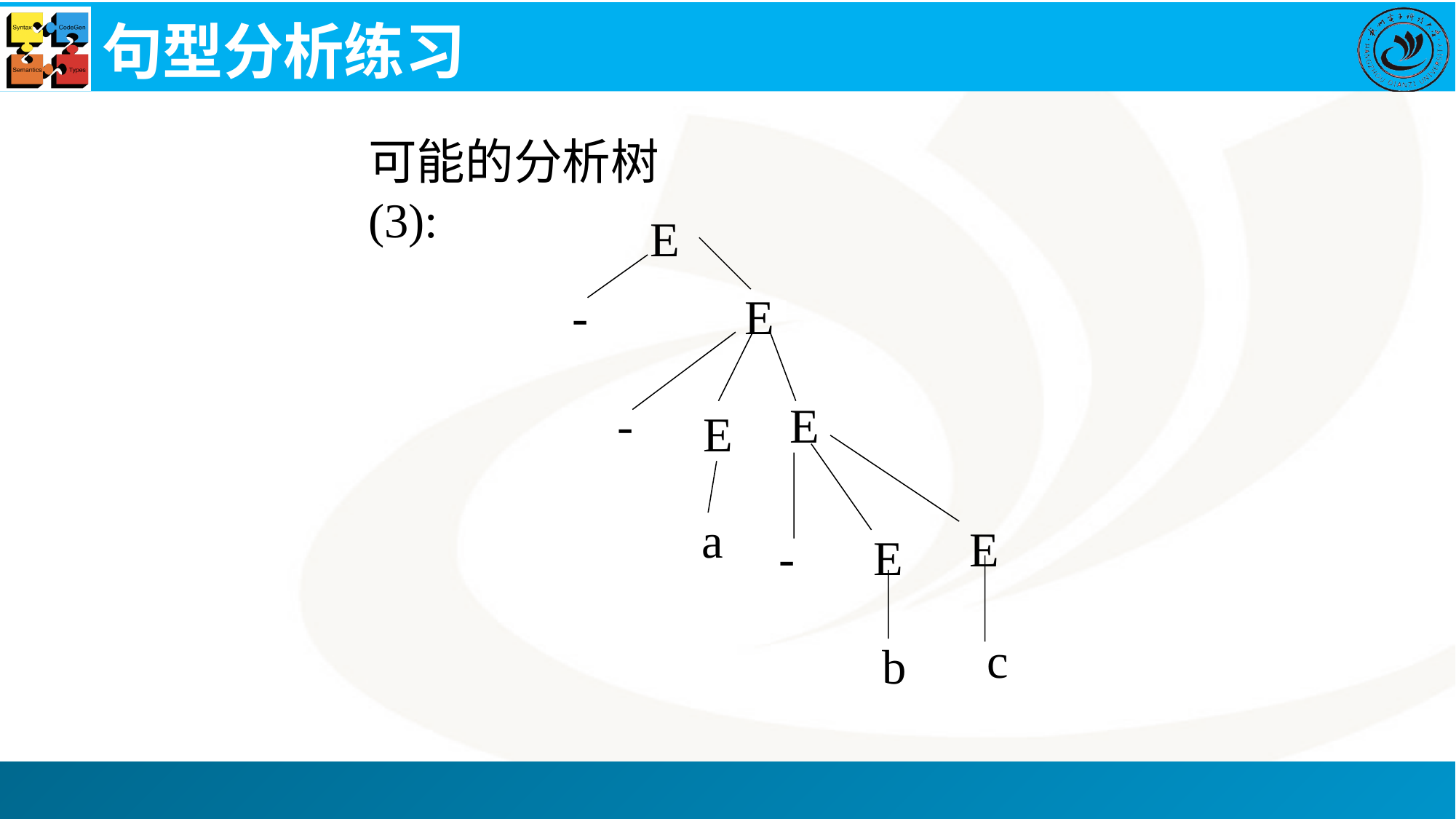

# 句型分析练习
可能的分析树(3):
E

-
E

-
E
E

a
E
-
E

c
b
77